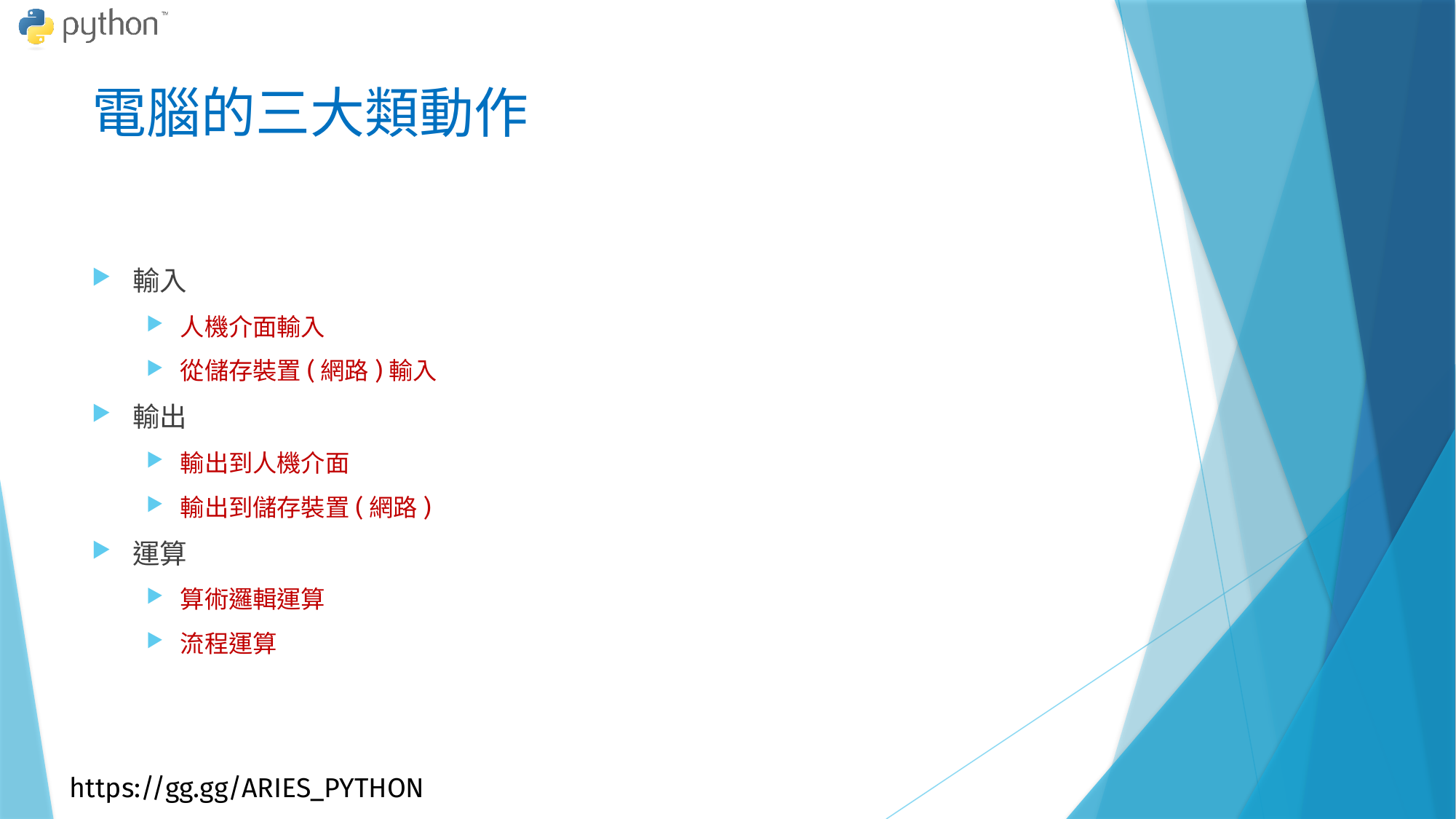

# 電腦的三大類動作
輸入
人機介面輸入
從儲存裝置(網路)輸入
輸出
輸出到人機介面
輸出到儲存裝置(網路)
運算
算術邏輯運算
流程運算